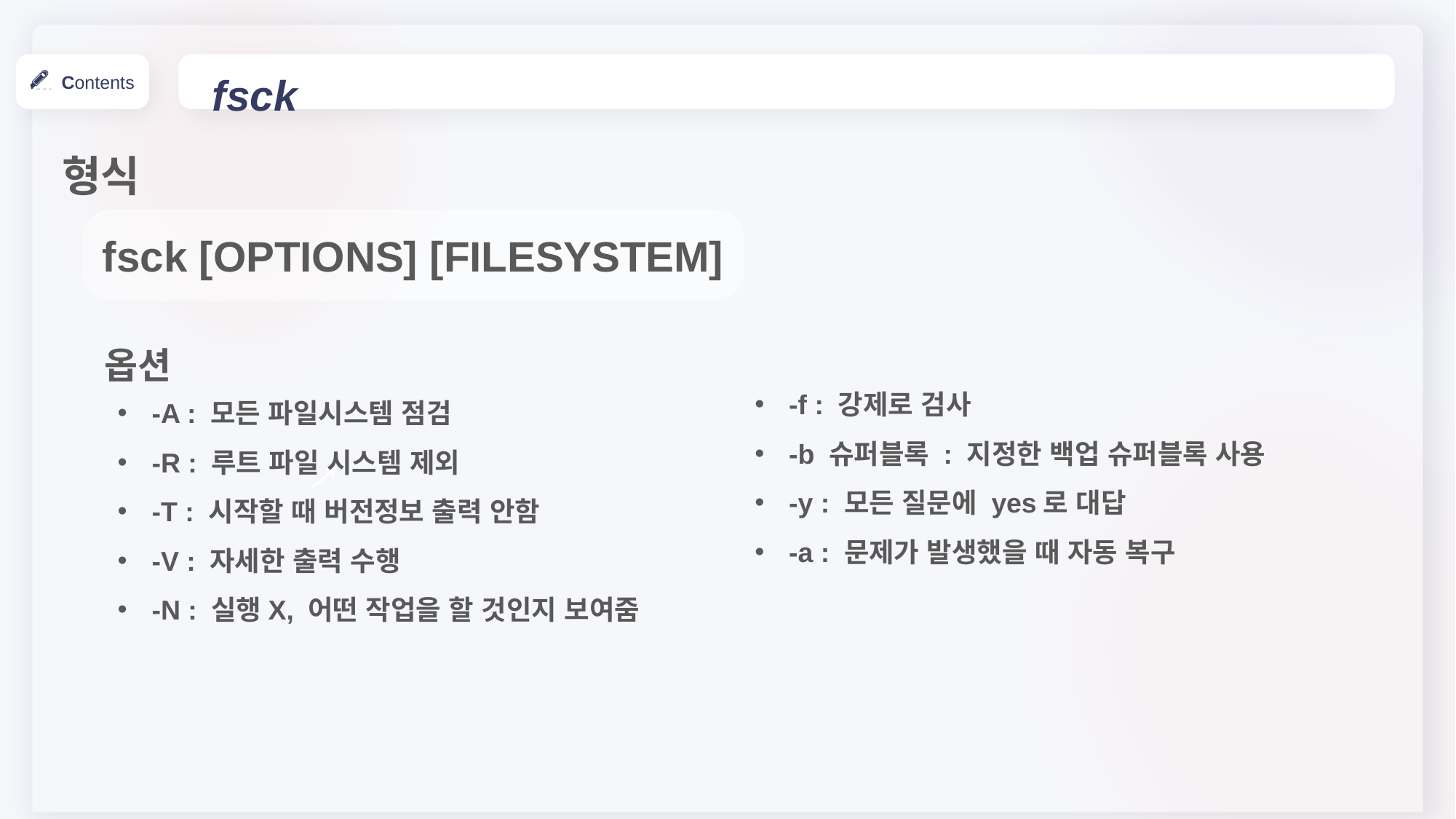

fsck
Contents

형식
fsck [OPTIONS] [FILESYSTEM]
옵션
-f : 강제로 검사
-b 슈퍼블록 : 지정한 백업 슈퍼블록 사용
-y : 모든 질문에 yes로 대답
-a : 문제가 발생했을 때 자동 복구
-A : 모든 파일시스템 점검
-R : 루트 파일 시스템 제외
-T : 시작할 때 버전정보 출력 안함
-V : 자세한 출력 수행
-N : 실행X, 어떤 작업을 할 것인지 보여줌